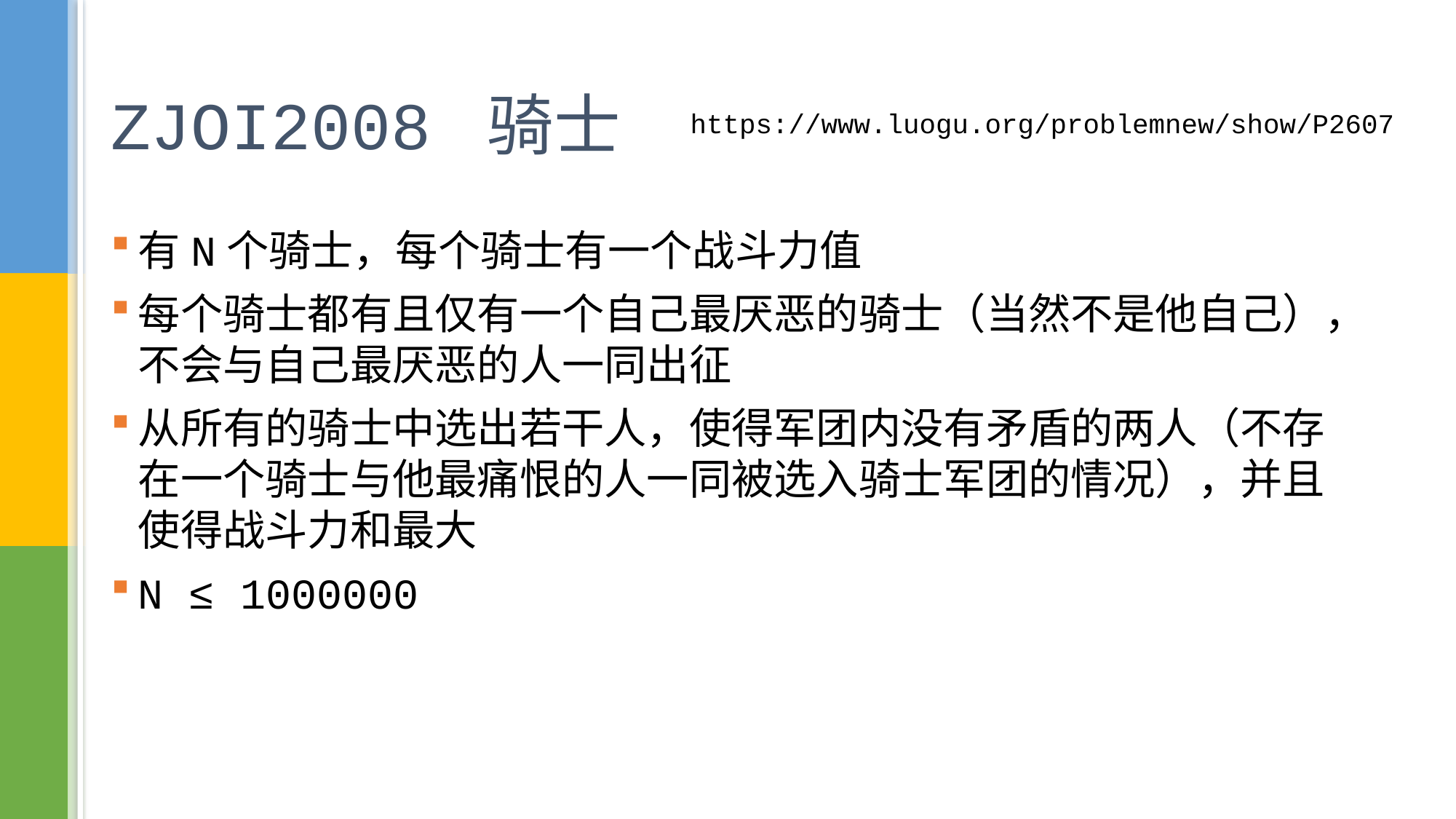

# ZJOI2008 骑士
https://www.luogu.org/problemnew/show/P2607
有N个骑士，每个骑士有一个战斗力值
每个骑士都有且仅有一个自己最厌恶的骑士（当然不是他自己），不会与自己最厌恶的人一同出征
从所有的骑士中选出若干人，使得军团内没有矛盾的两人（不存在一个骑士与他最痛恨的人一同被选入骑士军团的情况），并且使得战斗力和最大
N ≤ 1000000